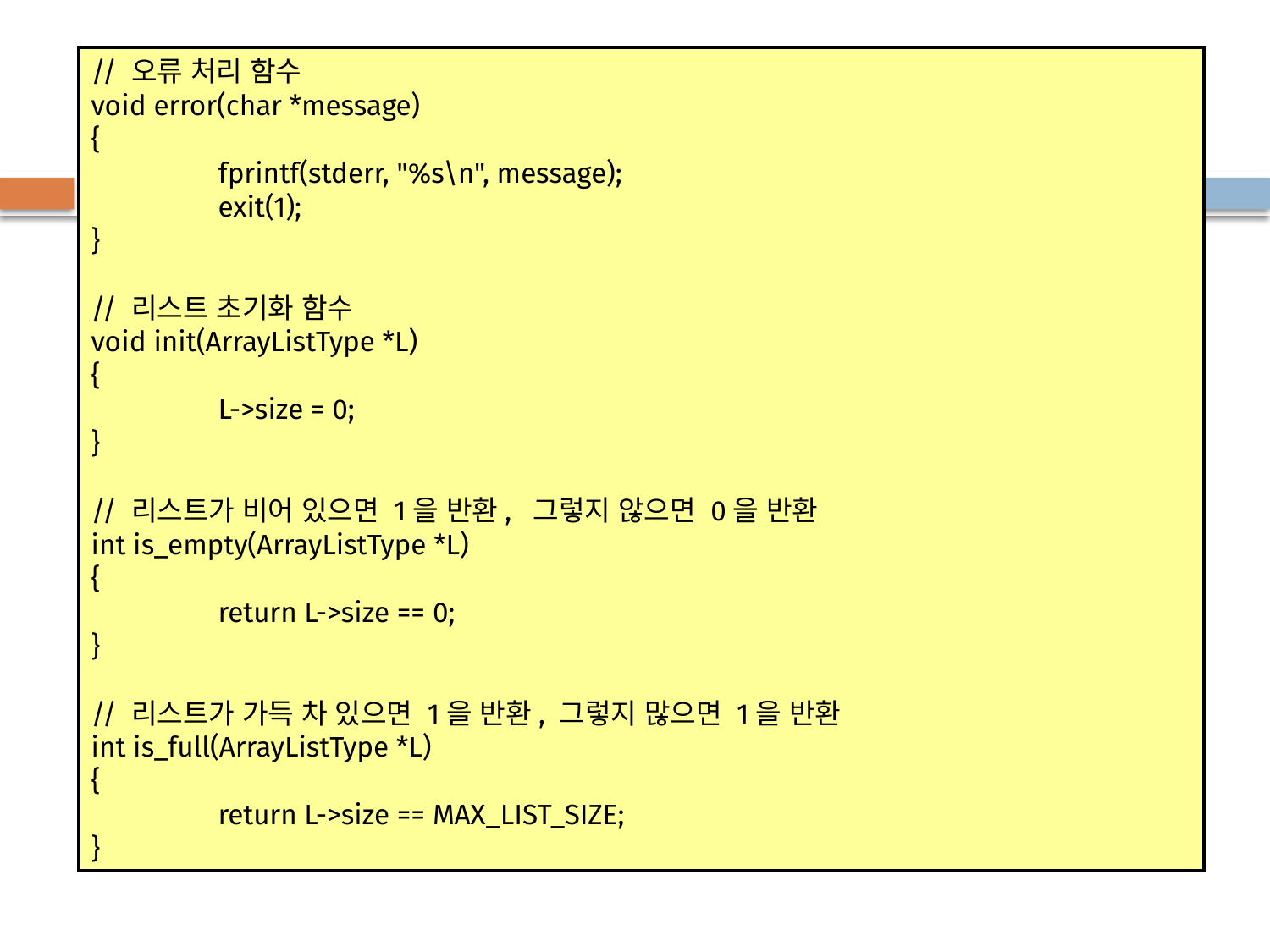

# ArrayListType의 구현
// 오류 처리 함수
void error(char *message)
{
	fprintf(stderr, "%s\n", message);
	exit(1);
}

// 리스트 초기화 함수
void init(ArrayListType *L)
{
	L->size = 0;
}

// 리스트가 비어 있으면 1을 반환,  그렇지 않으면 0을 반환
int is_empty(ArrayListType *L)
{
	return L->size == 0;
}

// 리스트가 가득 차 있으면 1을 반환, 그렇지 많으면 1을 반환
int is_full(ArrayListType *L)
{
	return L->size == MAX_LIST_SIZE;
}